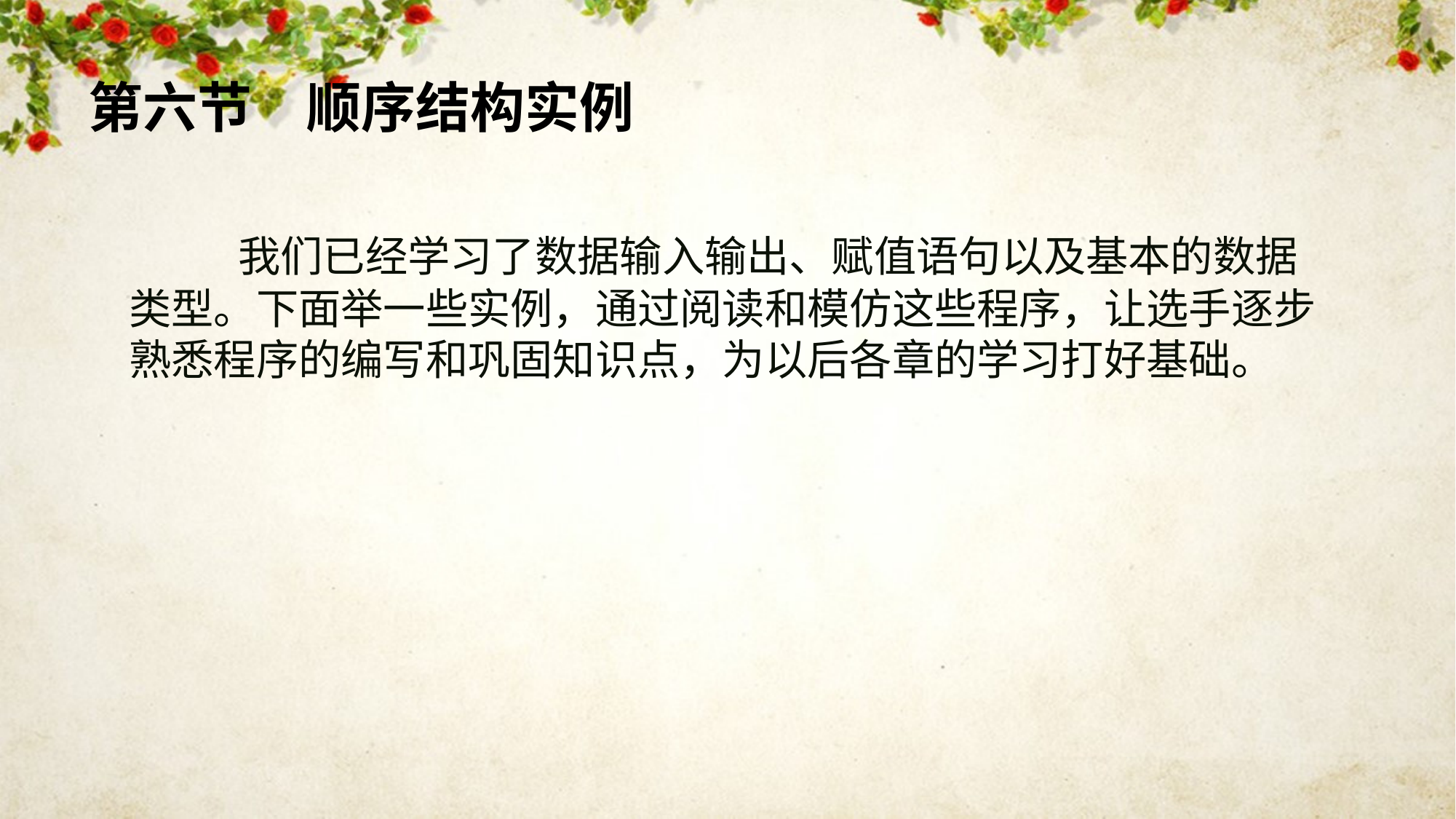

# 第六节　顺序结构实例
		我们已经学习了数据输入输出、赋值语句以及基本的数据类型。下面举一些实例，通过阅读和模仿这些程序，让选手逐步熟悉程序的编写和巩固知识点，为以后各章的学习打好基础。